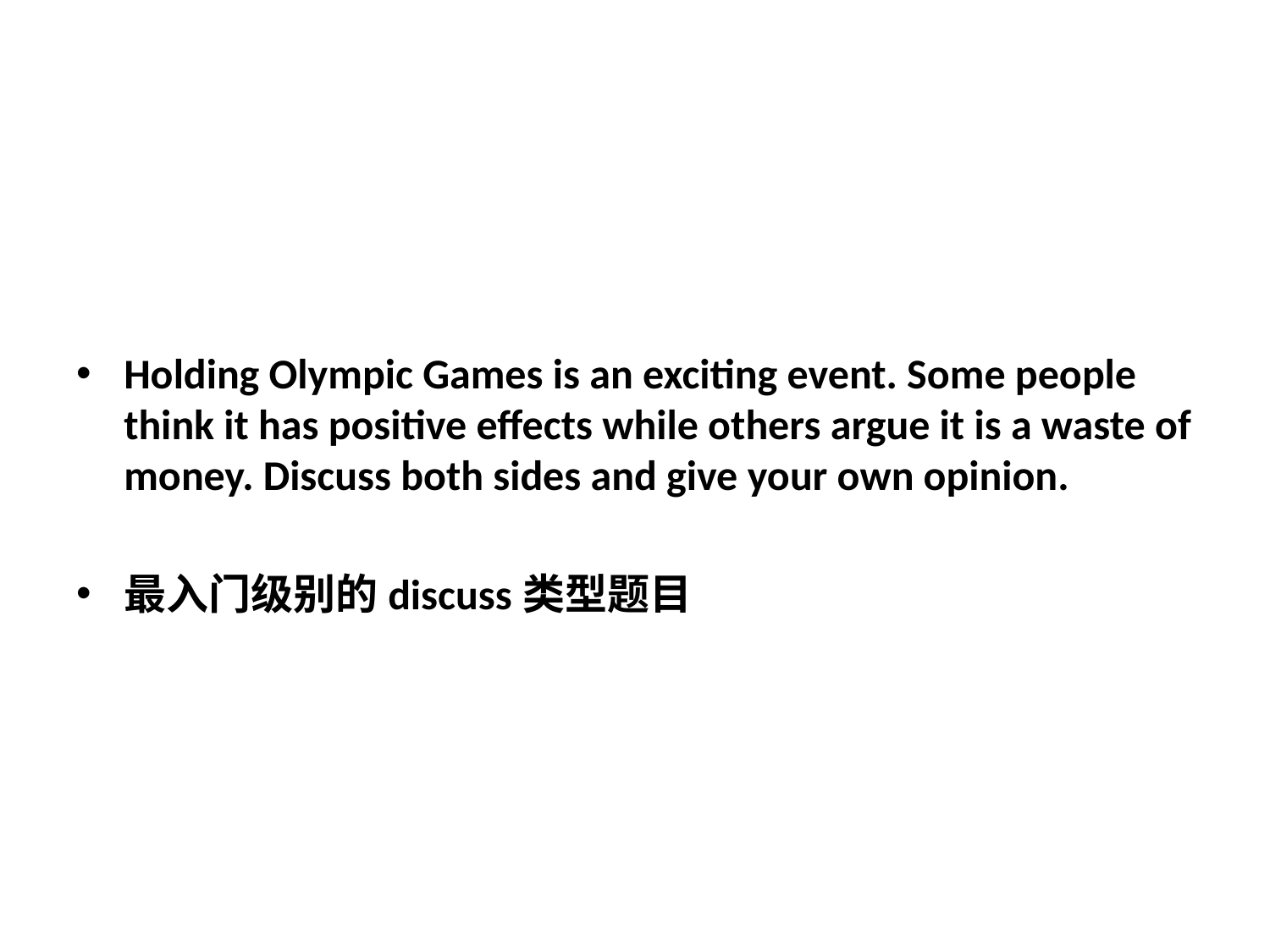

#

Holding Olympic Games is an exciting event. Some people think it has positive effects while others argue it is a waste of money. Discuss both sides and give your own opinion.

最入门级别的discuss类型题目